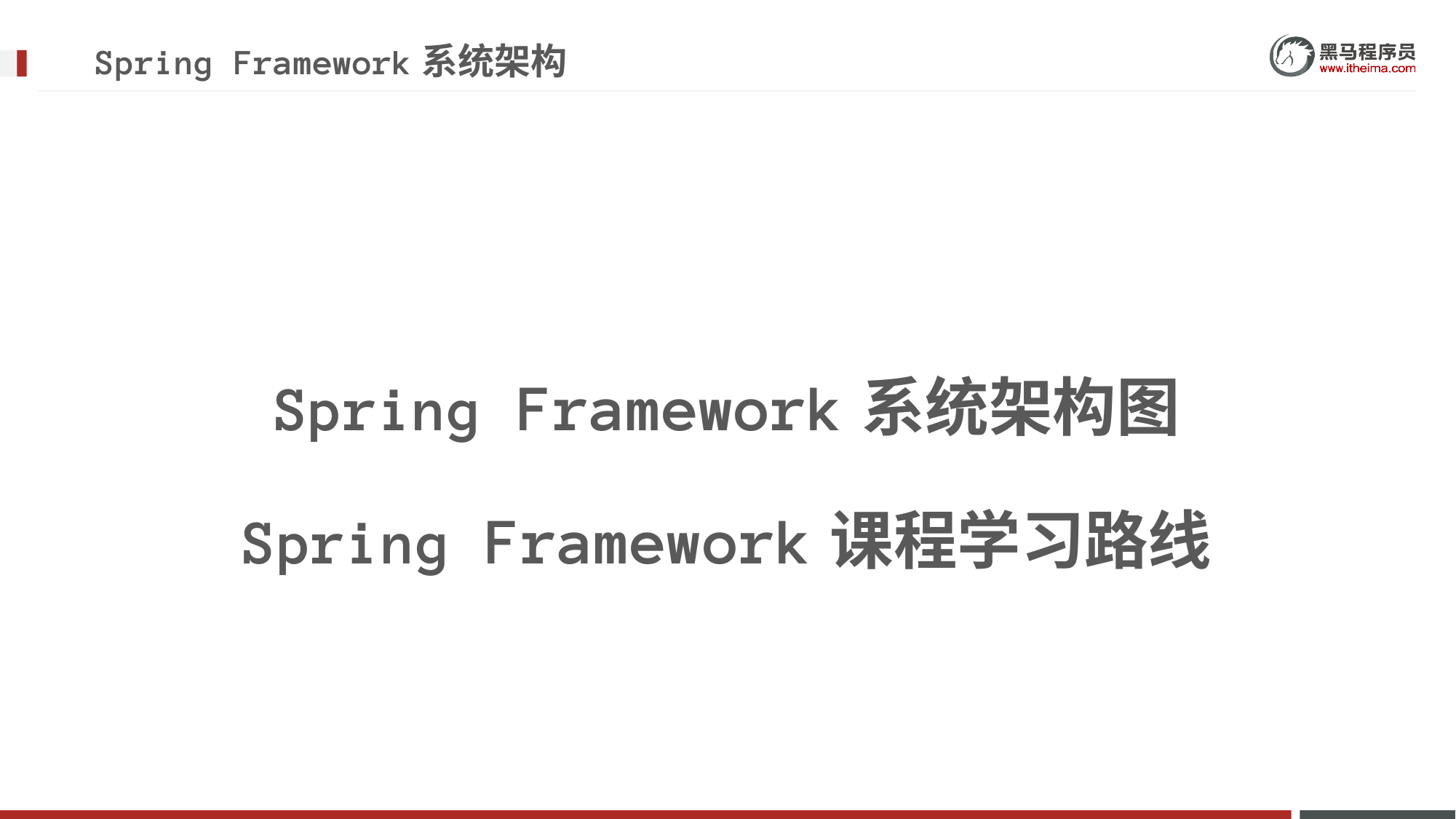

# Spring Framework系统架构
Spring Framework系统架构图
Spring Framework课程学习路线